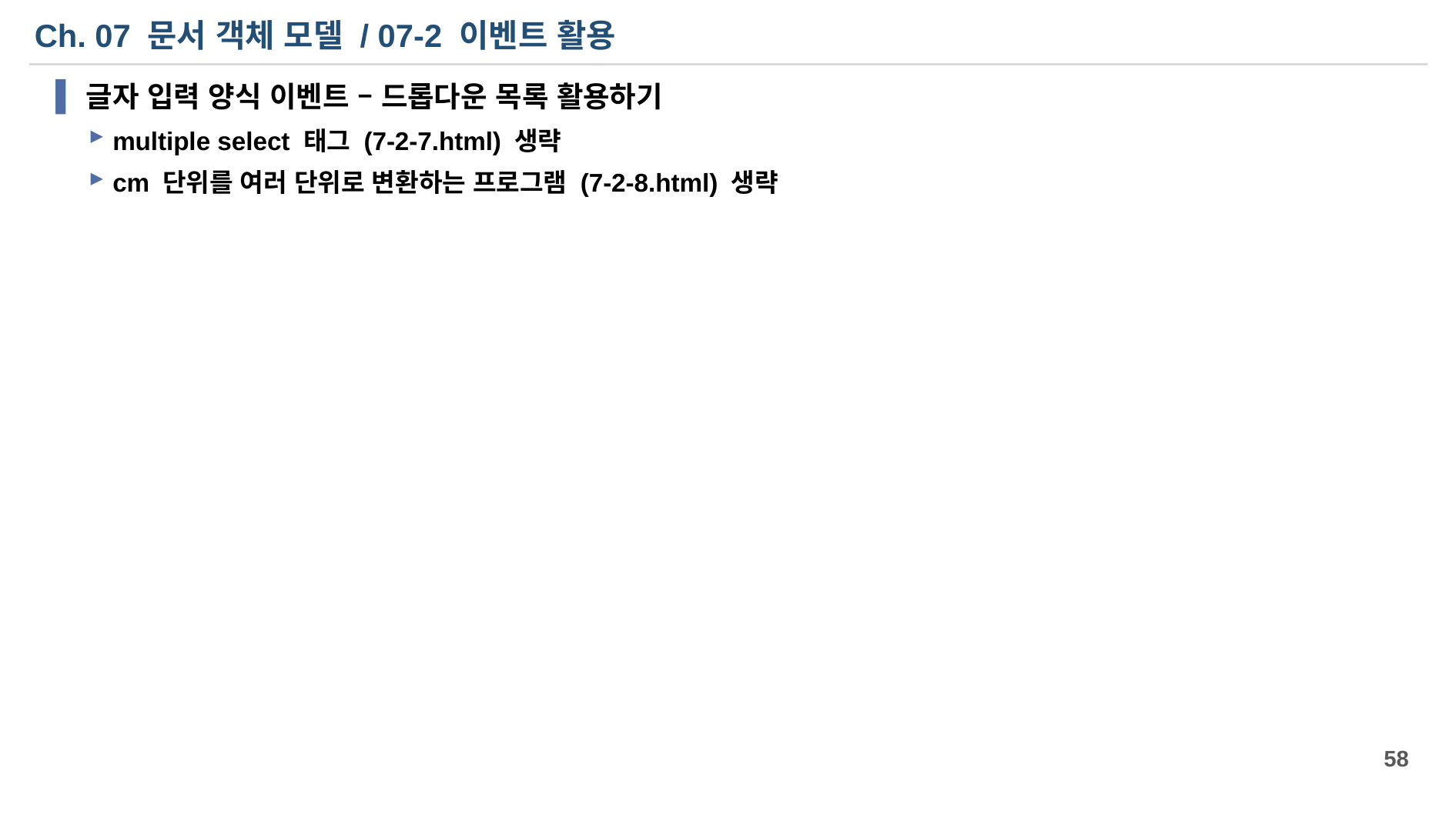

# Ch. 07 문서 객체 모델 / 07-2 이벤트 활용
글자 입력 양식 이벤트 – 드롭다운 목록 활용하기
multiple select 태그 (7-2-7.html) 생략
cm 단위를 여러 단위로 변환하는 프로그램 (7-2-8.html) 생략
58